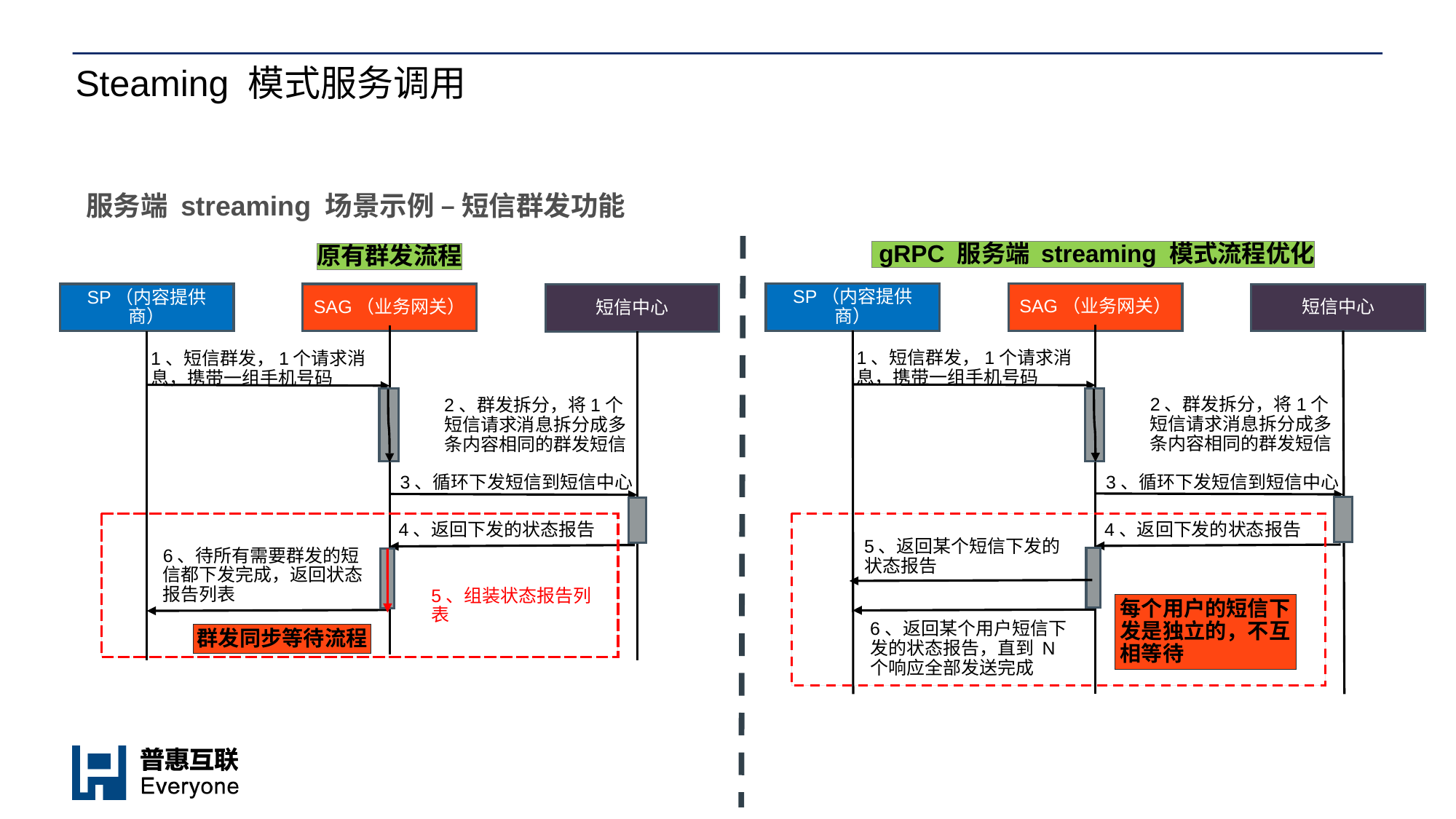

# Steaming 模式服务调用
服务端 streaming 场景示例 – 短信群发功能

 gRPC 服务端 streaming 模式流程优化
SAG（业务网关）
SP（内容提供商）
短信中心
1、短信群发，1个请求消息，携带一组手机号码

2、群发拆分，将1个短信请求消息拆分成多条内容相同的群发短信
3、循环下发短信到短信中心

4、返回下发的状态报告

6、返回某个用户短信下发的状态报告，直到 N 个响应全部发送完成

5、返回某个短信下发的状态报告
每个用户的短信下发是独立的，不互相等待
原有群发流程
SAG（业务网关）
SP（内容提供商）
短信中心
1、短信群发，1个请求消息，携带一组手机号码

2、群发拆分，将1个短信请求消息拆分成多条内容相同的群发短信
3、循环下发短信到短信中心

4、返回下发的状态报告
6、待所有需要群发的短信都下发完成，返回状态报告列表

5、组装状态报告列表

群发同步等待流程